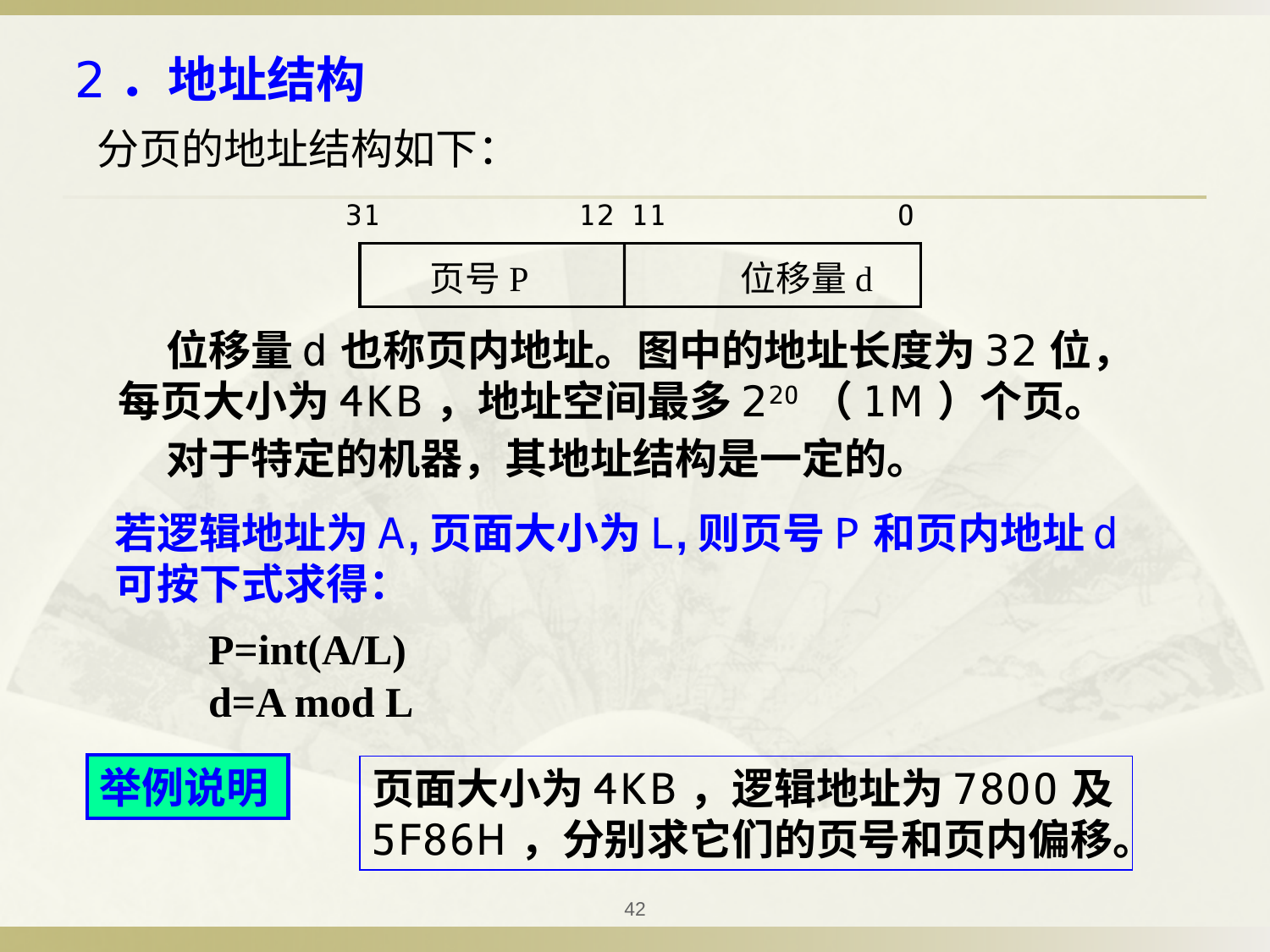

2．地址结构
分页的地址结构如下：
31                        12  11                            0
     页号P                       位移量d

    位移量d也称页内地址。图中的地址长度为32位，每页大小为4KB，地址空间最多220（1M）个页。
    对于特定的机器，其地址结构是一定的。
若逻辑地址为A,页面大小为L,则页号P和页内地址d可按下式求得：
P=int(A/L)
d=A mod L
举例说明
页面大小为4KB，逻辑地址为7800及5F86H，分别求它们的页号和页内偏移。
42